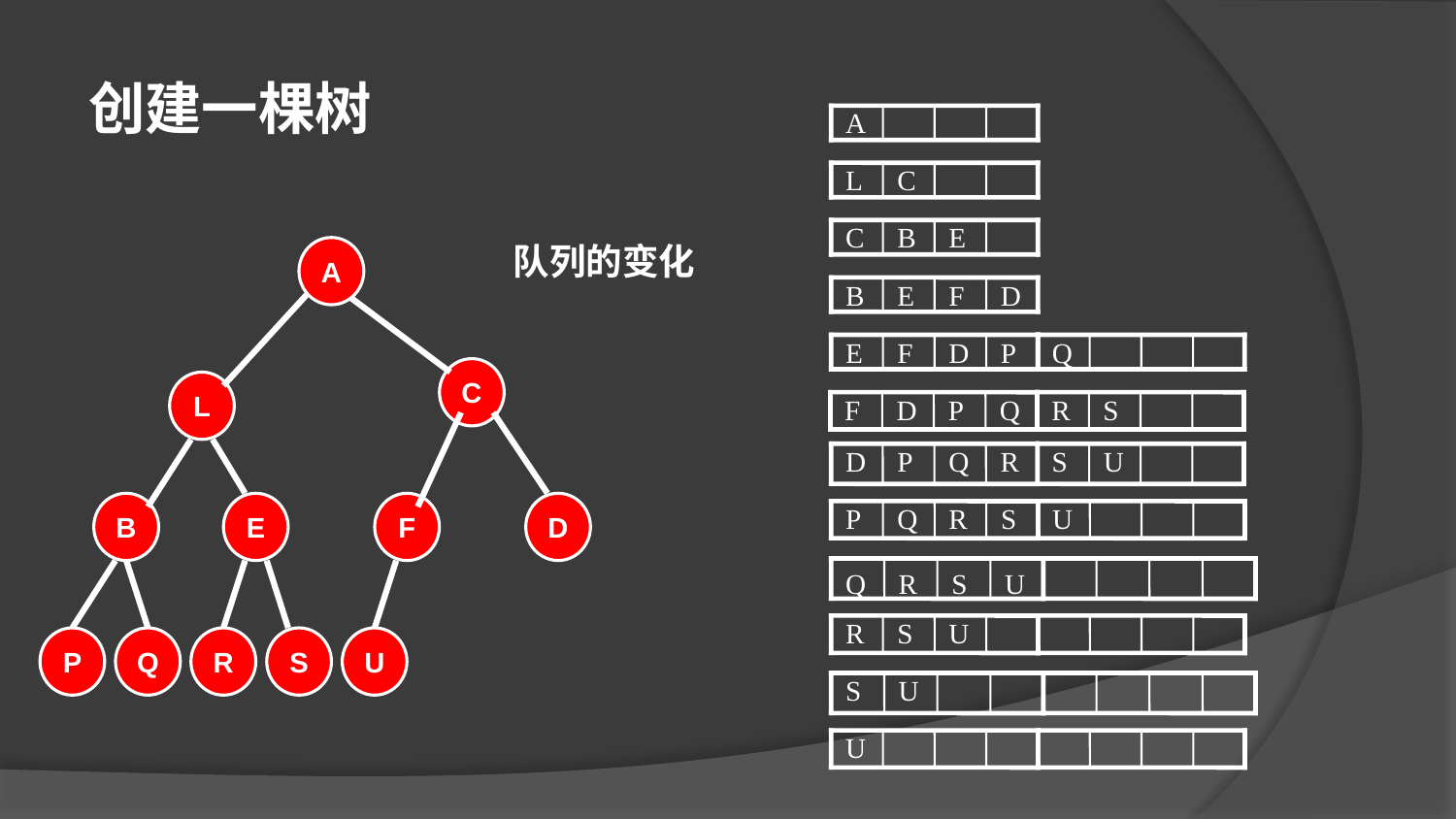

创建一棵树
A

L

C

C

B

E

队列的变化
A

C
L

B
E
F
D

P
Q
R
S
U
B

E

F

D

E

F

D

P

Q

F

D

P

Q

R

S

D

P

Q

R

S

U

P

Q

R

S

U

Q

R

S

U

R

S

U

S

U

U